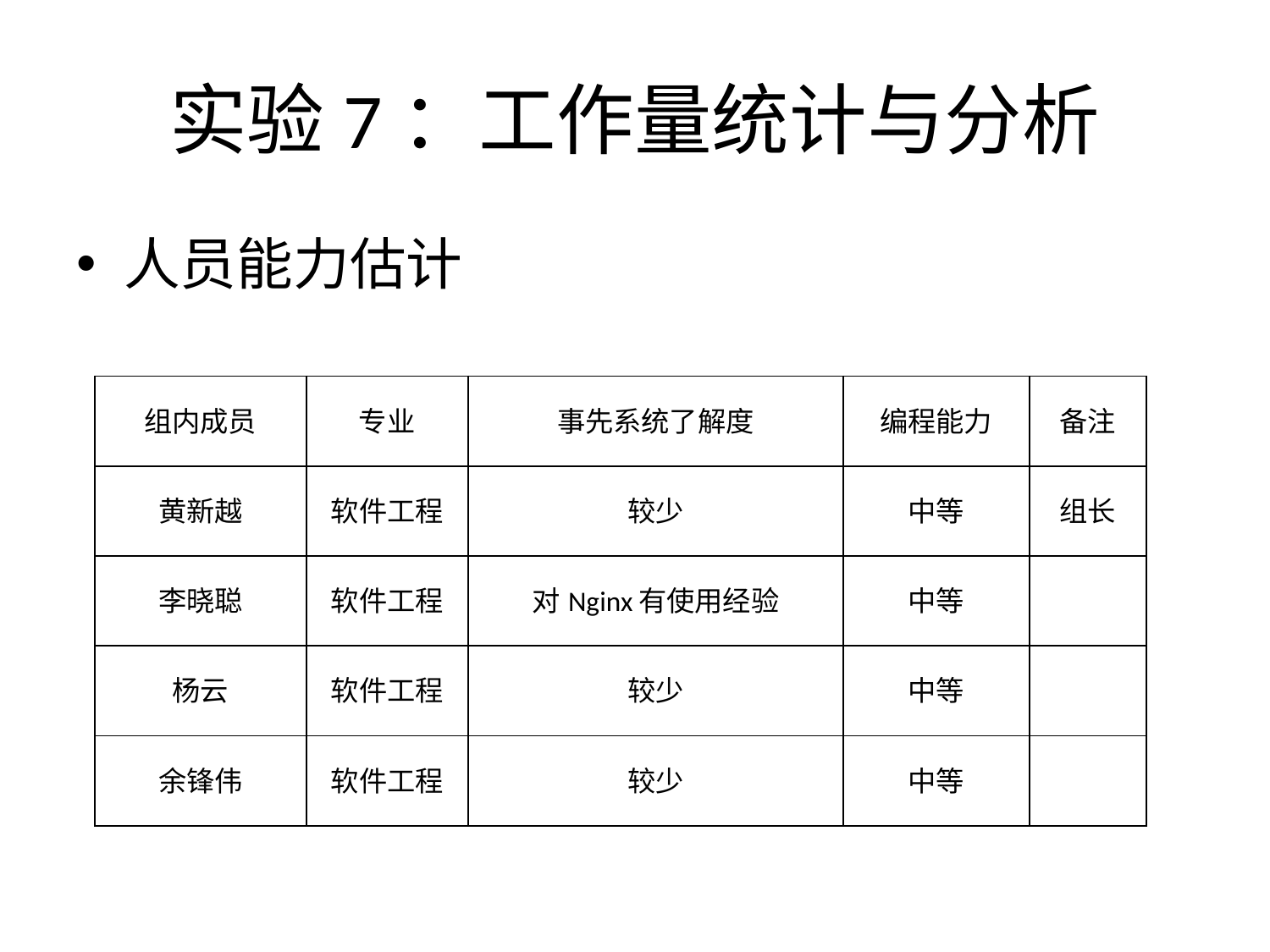

# 实验7：工作量统计与分析
人员能力估计
| 组内成员 | 专业 | 事先系统了解度 | 编程能力 | 备注 |
| --- | --- | --- | --- | --- |
| 黄新越 | 软件工程 | 较少 | 中等 | 组长 |
| 李晓聪 | 软件工程 | 对Nginx有使用经验 | 中等 |  |
| 杨云 | 软件工程 | 较少 | 中等 |  |
| 余锋伟 | 软件工程 | 较少 | 中等 |  |